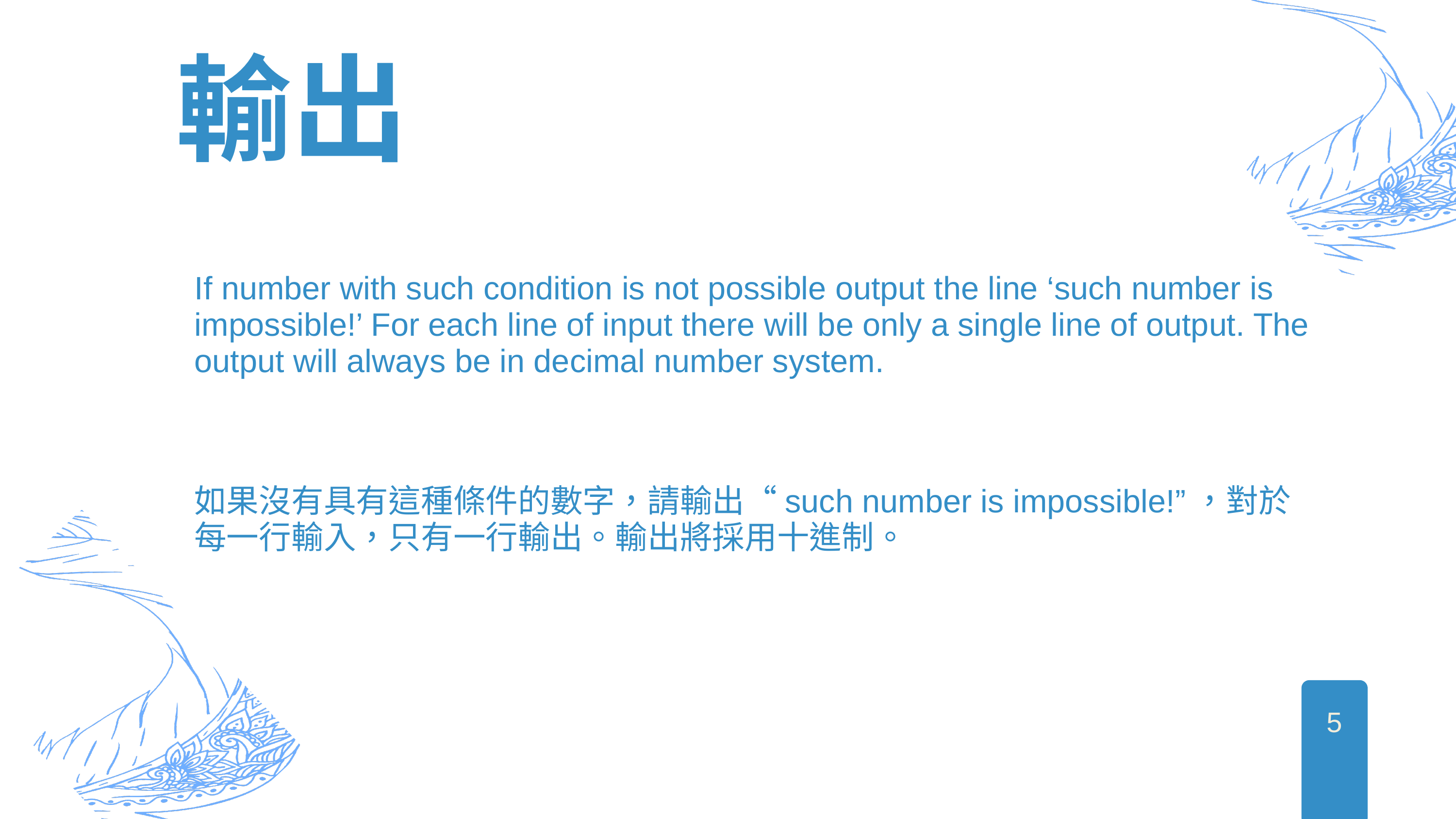

輸出
If number with such condition is not possible output the line ‘such number is impossible!’ For each line of input there will be only a single line of output. The output will always be in decimal number system.
如果沒有具有這種條件的數字，請輸出“such number is impossible!”，對於每一行輸入，只有一行輸出。輸出將採用十進制。

5